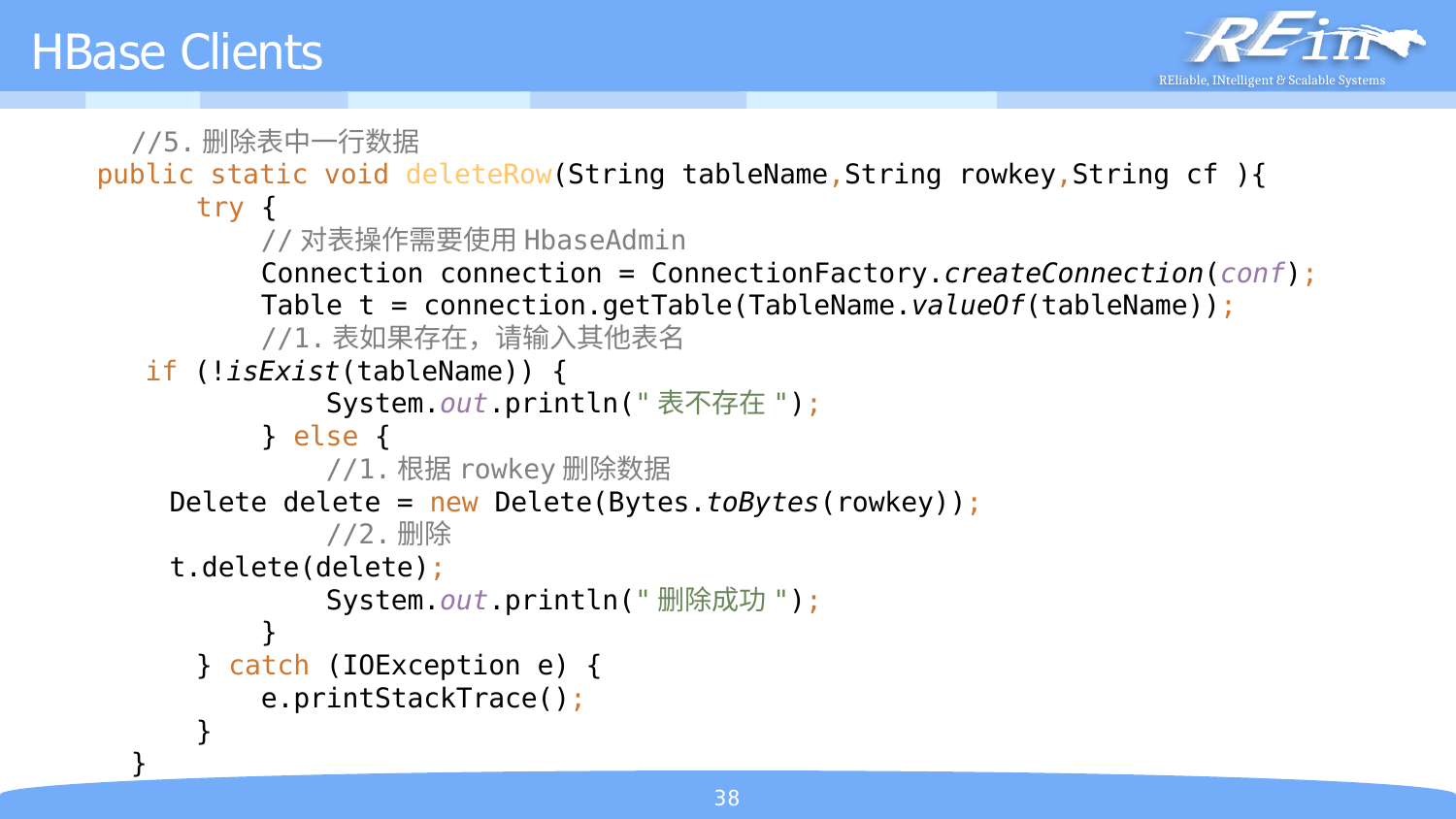

# HBase Clients
    //5.删除表中一行数据
    public static void deleteRow(String tableName,String rowkey,String cf ){
        try {
            //对表操作需要使用HbaseAdmin
            Connection connection = ConnectionFactory.createConnection(conf);
            Table t = connection.getTable(TableName.valueOf(tableName));
            //1.表如果存在，请输入其他表名
            if (!isExist(tableName)) {
                System.out.println("表不存在");
            } else {
                //1.根据rowkey删除数据
                Delete delete = new Delete(Bytes.toBytes(rowkey));
                //2.删除
                t.delete(delete);
                System.out.println("删除成功");
            }
        } catch (IOException e) {
            e.printStackTrace();
        }
    }
38